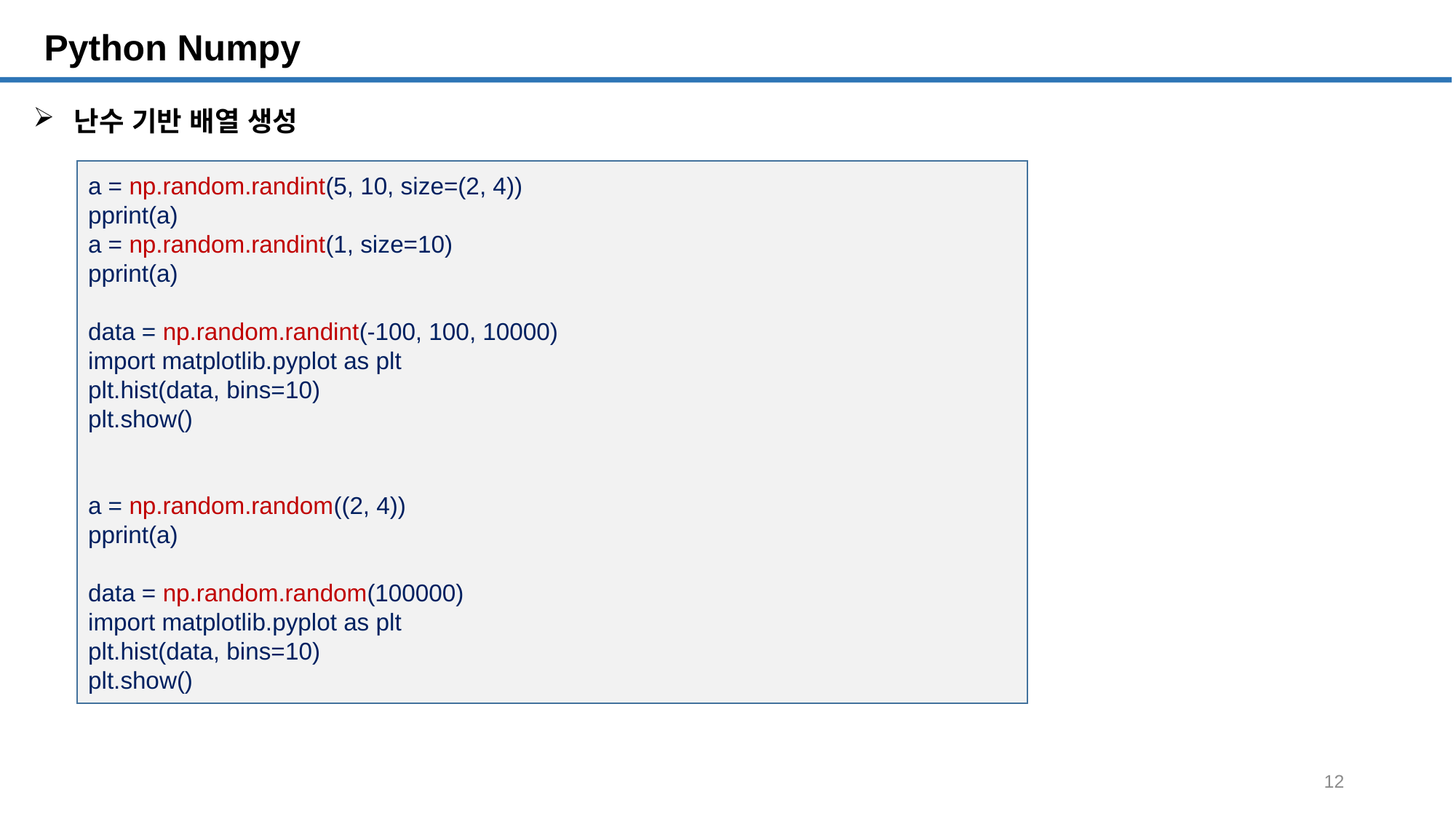

SQL 튜닝 개요
# Python Numpy

난수 기반 배열 생성

a = np.random.randint(5, 10, size=(2, 4))
pprint(a)
a = np.random.randint(1, size=10)
pprint(a)

data = np.random.randint(-100, 100, 10000)
import matplotlib.pyplot as plt
plt.hist(data, bins=10)
plt.show()

a = np.random.random((2, 4))
pprint(a)

data = np.random.random(100000)
import matplotlib.pyplot as plt
plt.hist(data, bins=10)
plt.show()
12